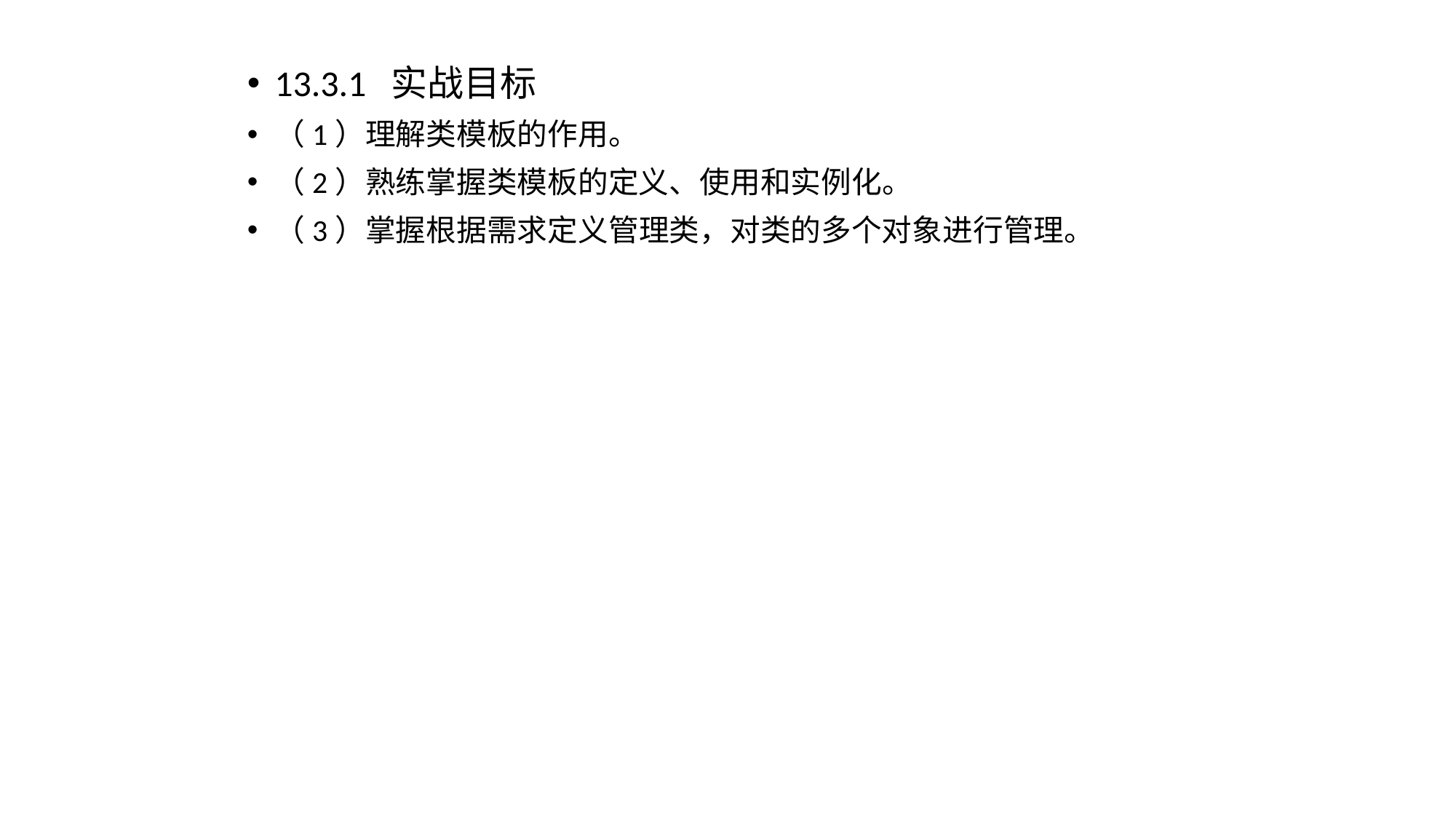

13.3.1  实战目标
（1）理解类模板的作用。
（2）熟练掌握类模板的定义、使用和实例化。
（3）掌握根据需求定义管理类，对类的多个对象进行管理。